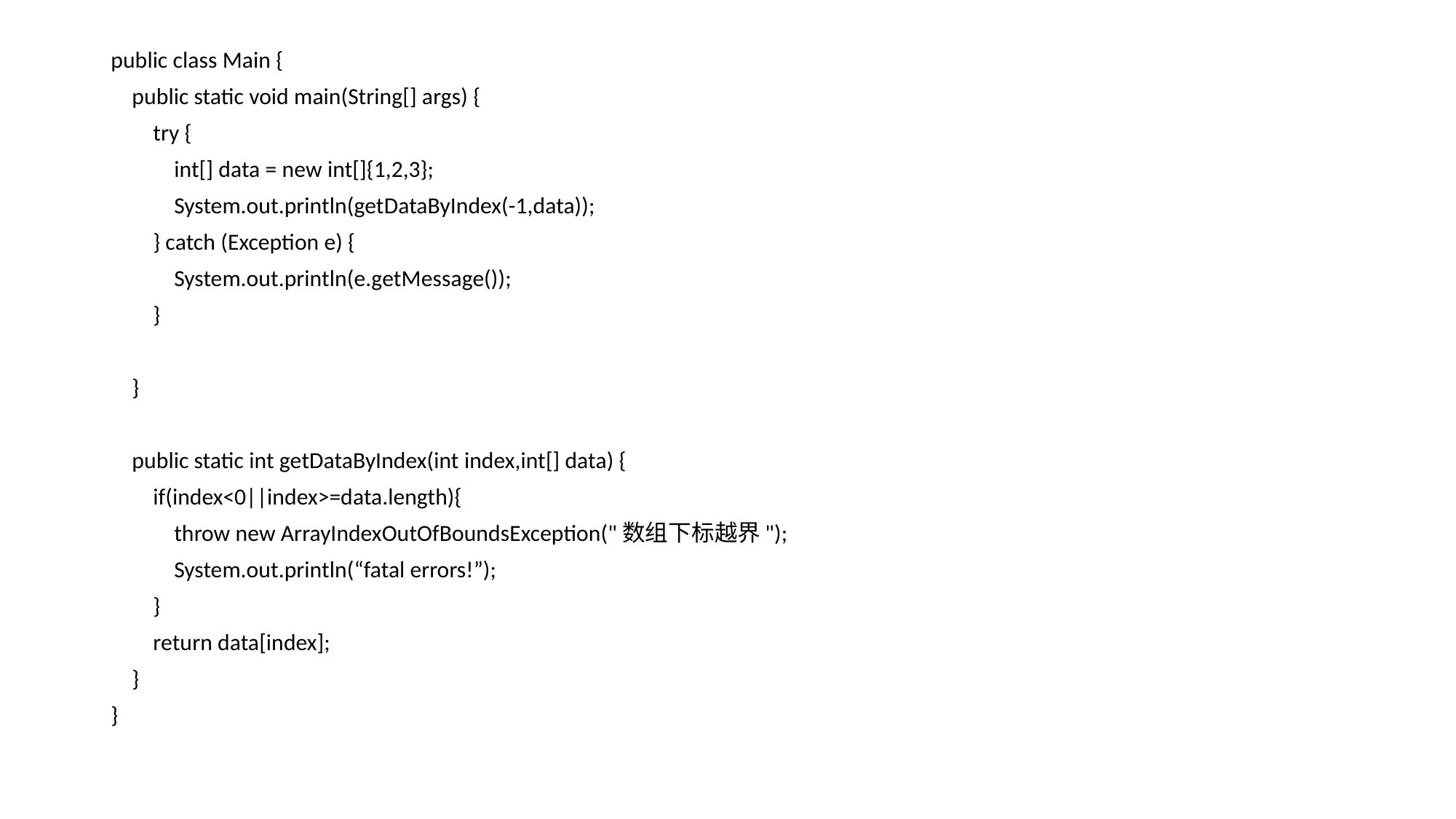

public class Main {
    public static void main(String[] args) {
        try {
            int[] data = new int[]{1,2,3};
            System.out.println(getDataByIndex(-1,data));
        } catch (Exception e) {
            System.out.println(e.getMessage());
        }

    }

    public static int getDataByIndex(int index,int[] data) {
        if(index<0||index>=data.length){
            throw new ArrayIndexOutOfBoundsException("数组下标越界");
            System.out.println(“fatal errors!”);
        }
        return data[index];
    }
}